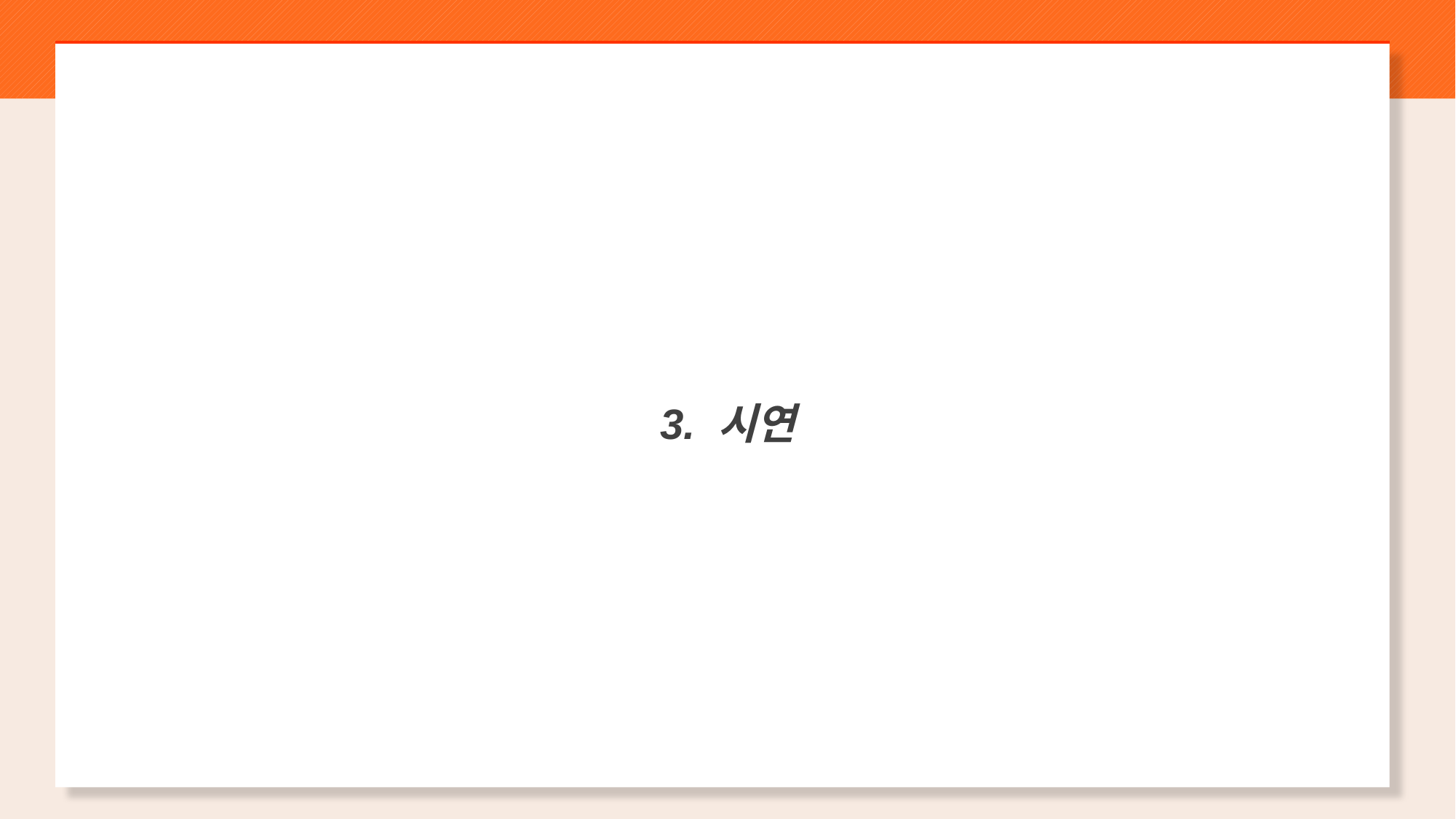

CONTENTS. A
75%
3. 시연
CONTENTS. A
75%
CONTENTS. A
75%